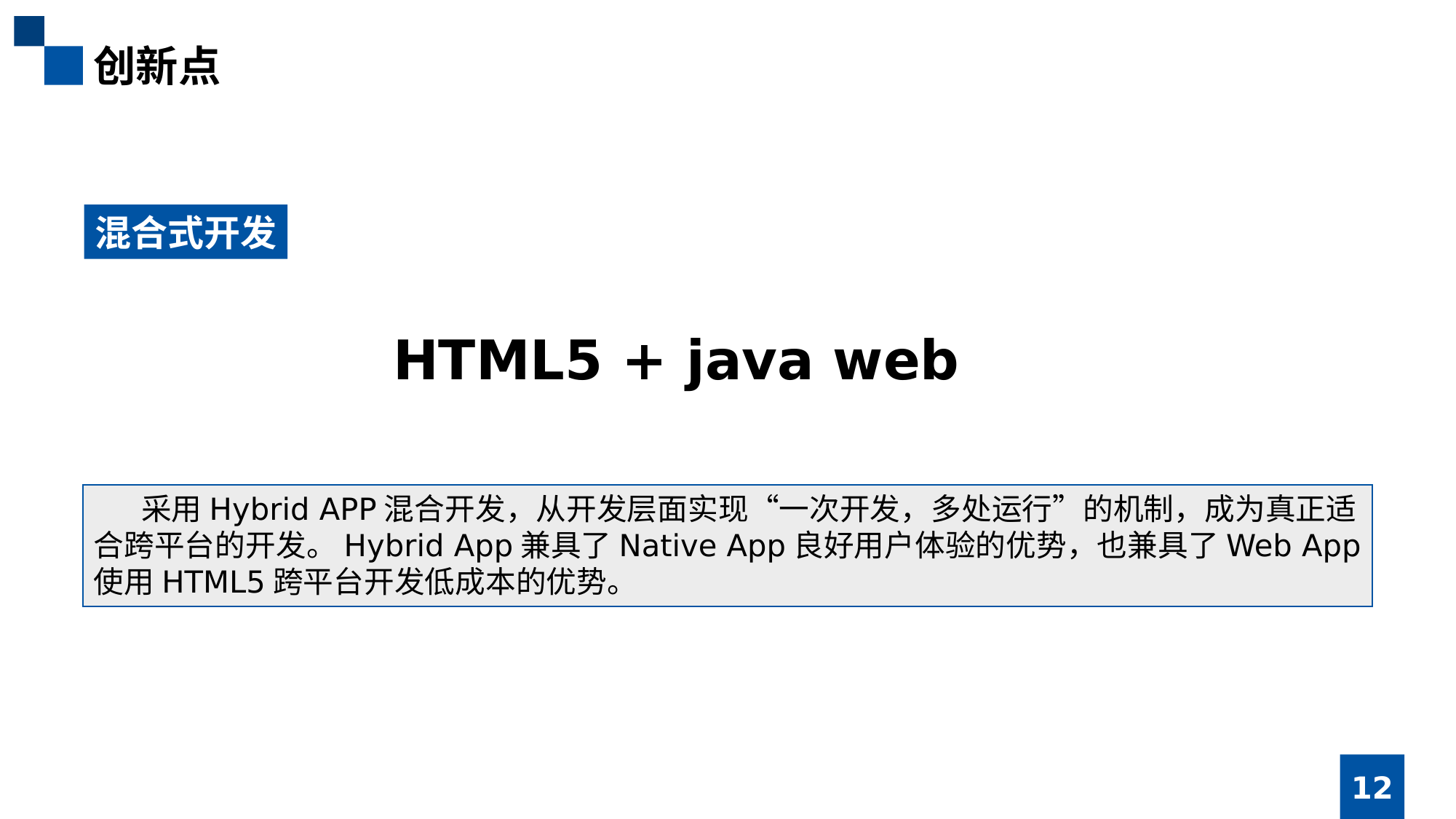

创新点
混合式开发
HTML5 + java web
      采用Hybrid APP混合开发，从开发层面实现“一次开发，多处运行”的机制，成为真正适合跨平台的开发。Hybrid App兼具了Native App良好用户体验的优势，也兼具了Web App使用HTML5跨平台开发低成本的优势。

12